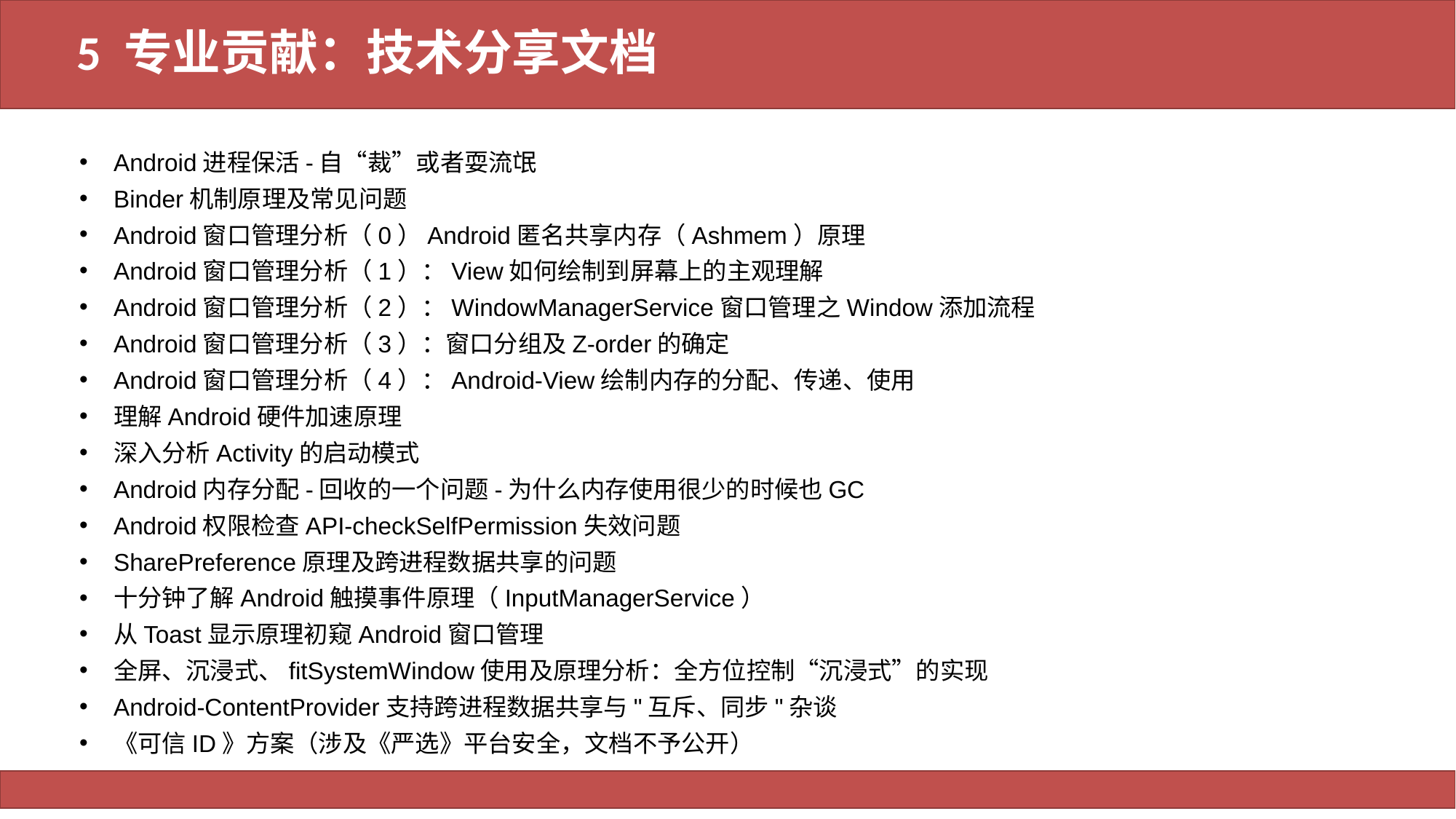

# 5 专业贡献：技术分享文档
Android进程保活-自“裁”或者耍流氓
Binder机制原理及常见问题
Android窗口管理分析（0）Android匿名共享内存（Ashmem）原理
Android窗口管理分析（1）：View如何绘制到屏幕上的主观理解
Android窗口管理分析（2）：WindowManagerService窗口管理之Window添加流程
Android窗口管理分析（3）：窗口分组及Z-order的确定
Android窗口管理分析（4）：Android-View绘制内存的分配、传递、使用
理解Android硬件加速原理
深入分析Activity的启动模式
Android内存分配-回收的一个问题-为什么内存使用很少的时候也GC
Android权限检查API-checkSelfPermission失效问题
SharePreference原理及跨进程数据共享的问题
十分钟了解Android触摸事件原理（InputManagerService）
从Toast显示原理初窥Android窗口管理
全屏、沉浸式、fitSystemWindow使用及原理分析：全方位控制“沉浸式”的实现
Android-ContentProvider支持跨进程数据共享与"互斥、同步"杂谈
《可信ID》方案（涉及《严选》平台安全，文档不予公开）